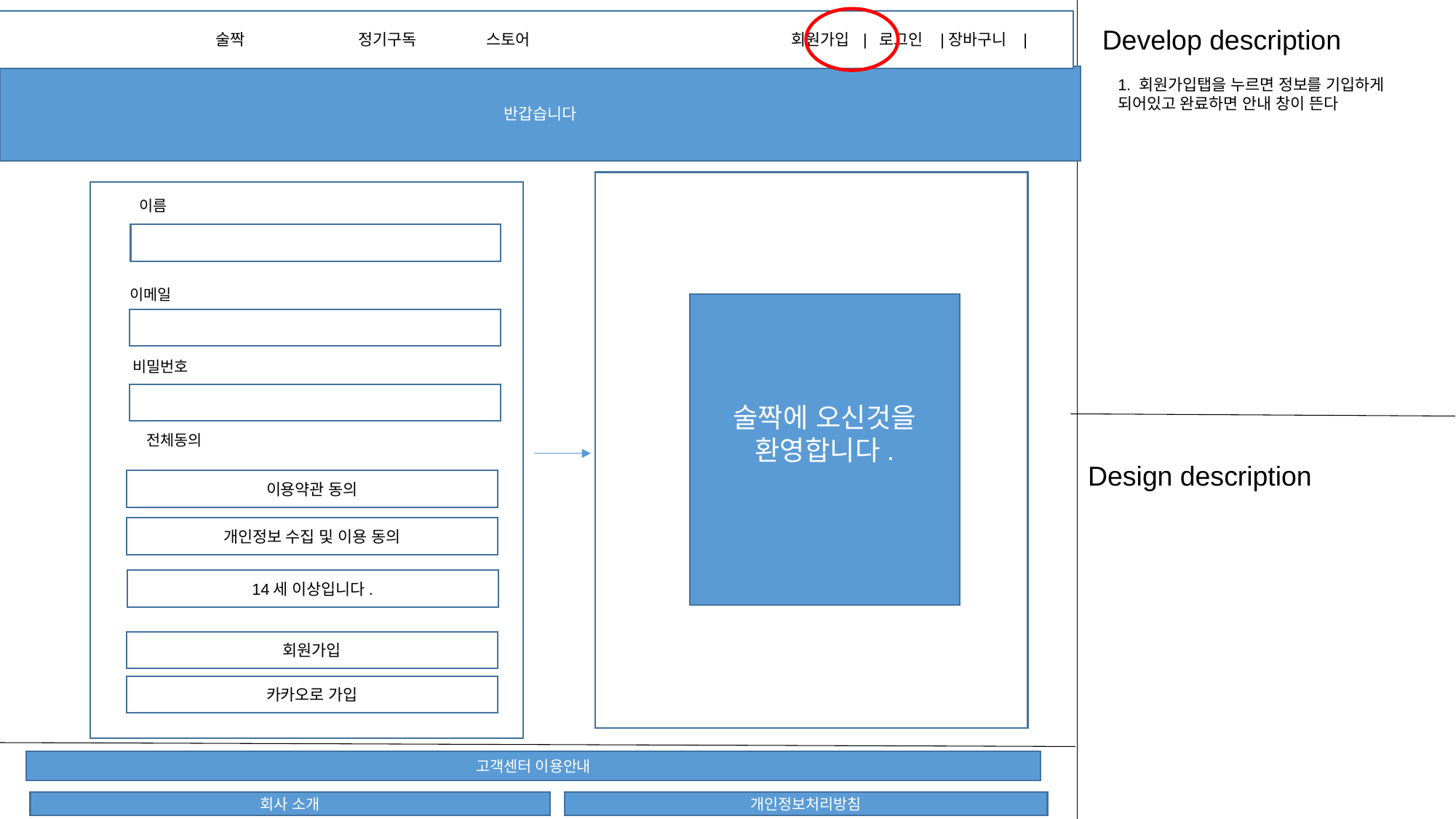

술짝                          정기구독                스토어                                                            회원가입  |  로그인   |장바구니   |
Develop description
반갑습니다
1. 회원가입탭을 누르면 정보를 기입하게 되어있고 완료하면 안내 창이 뜬다

이름
이름
이메일
술짝에 오신것을 환영합니다.

이메일
비밀번호
비밀번호
전체동의
Design description
이용약관 동의
개인정보 수집 및 이용 동의
14세 이상입니다.
회원가입
카카오로 가입
고객센터 이용안내
개인정보처리방침
회사 소개